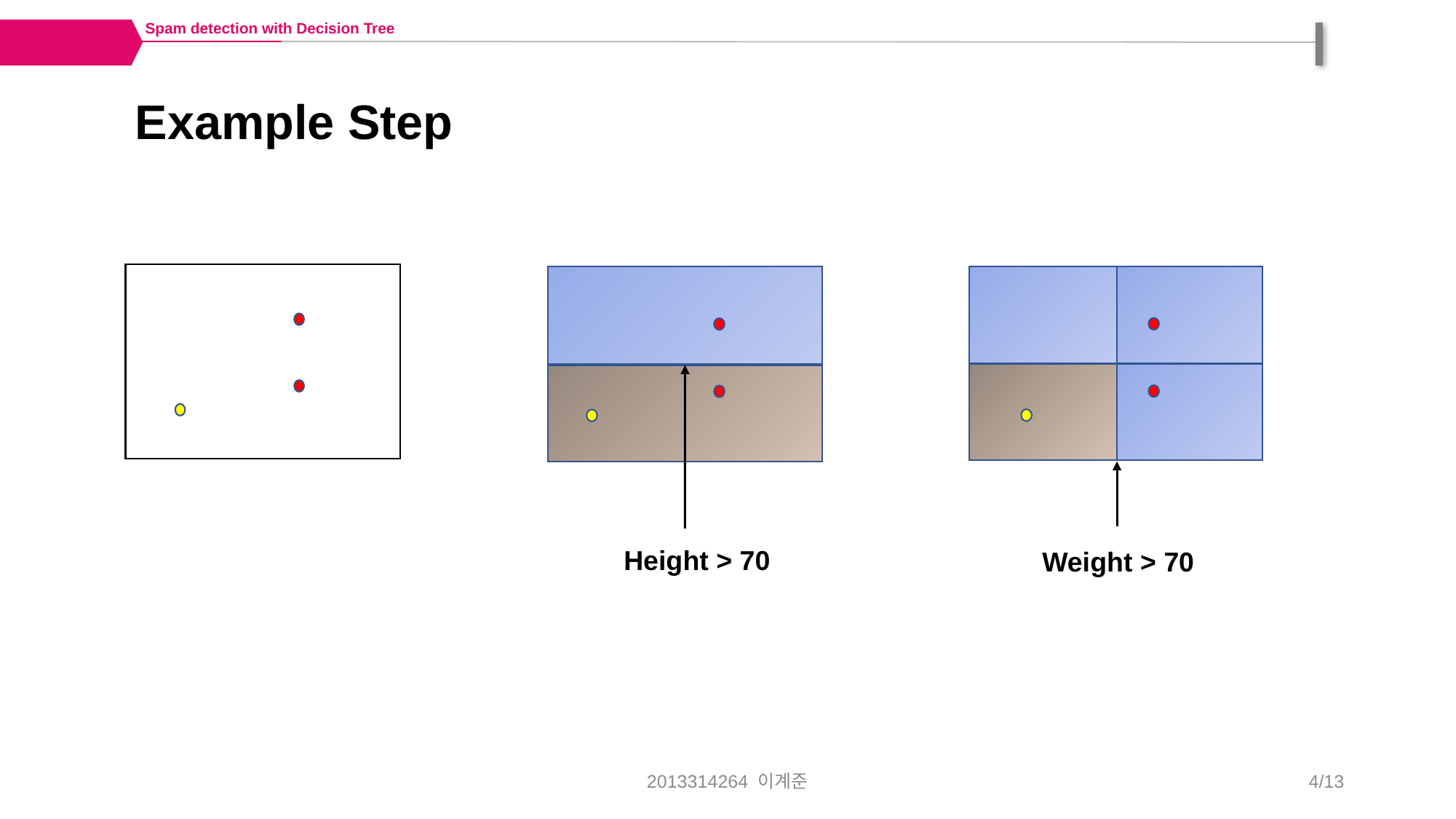

Spam detection with Decision Tree

DBP

Example Step

Height > 70

Weight > 70
2013314264 이계준
4/13